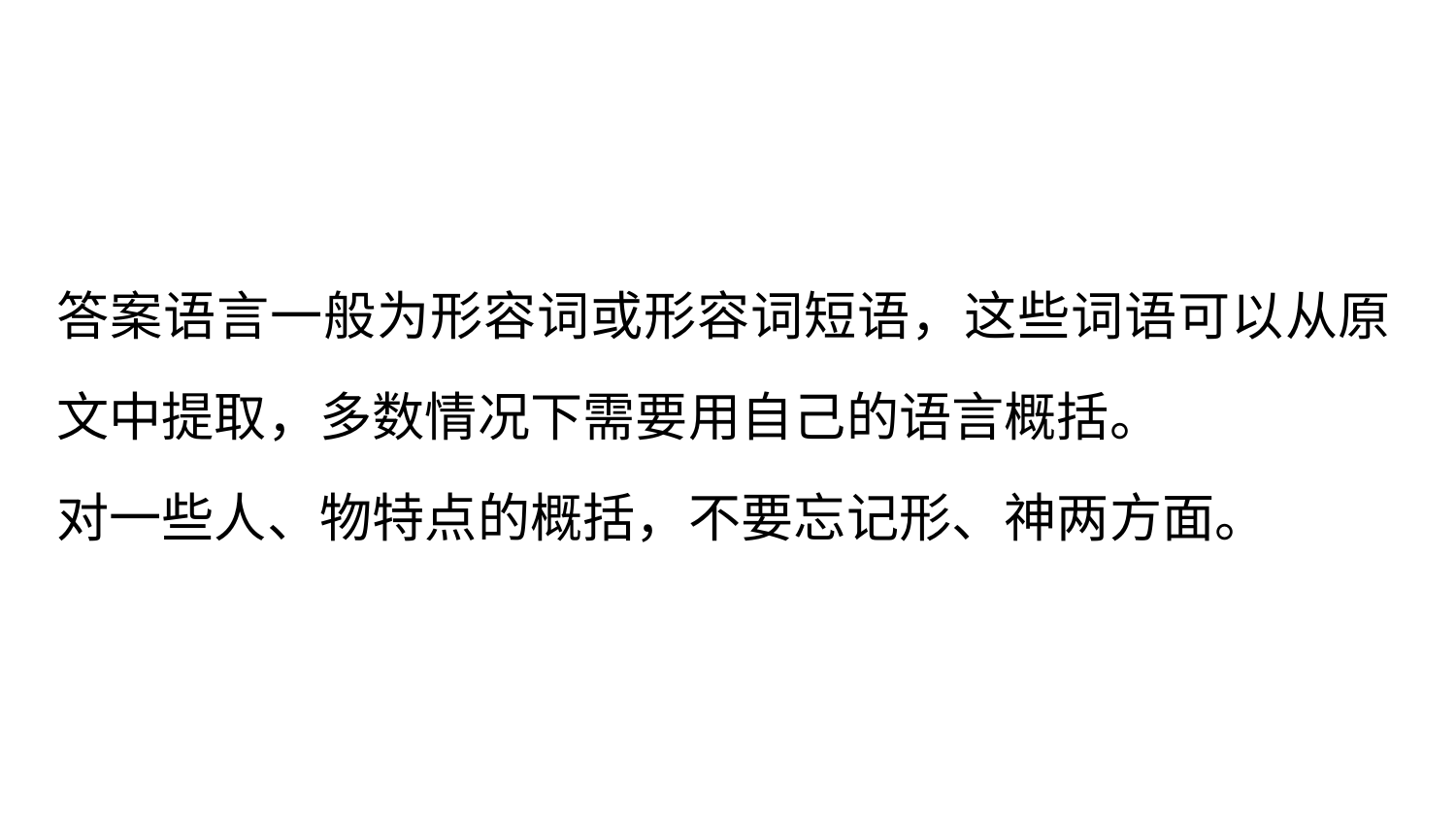

答案语言一般为形容词或形容词短语，这些词语可以从原文中提取，多数情况下需要用自己的语言概括。
对一些人、物特点的概括，不要忘记形、神两方面。